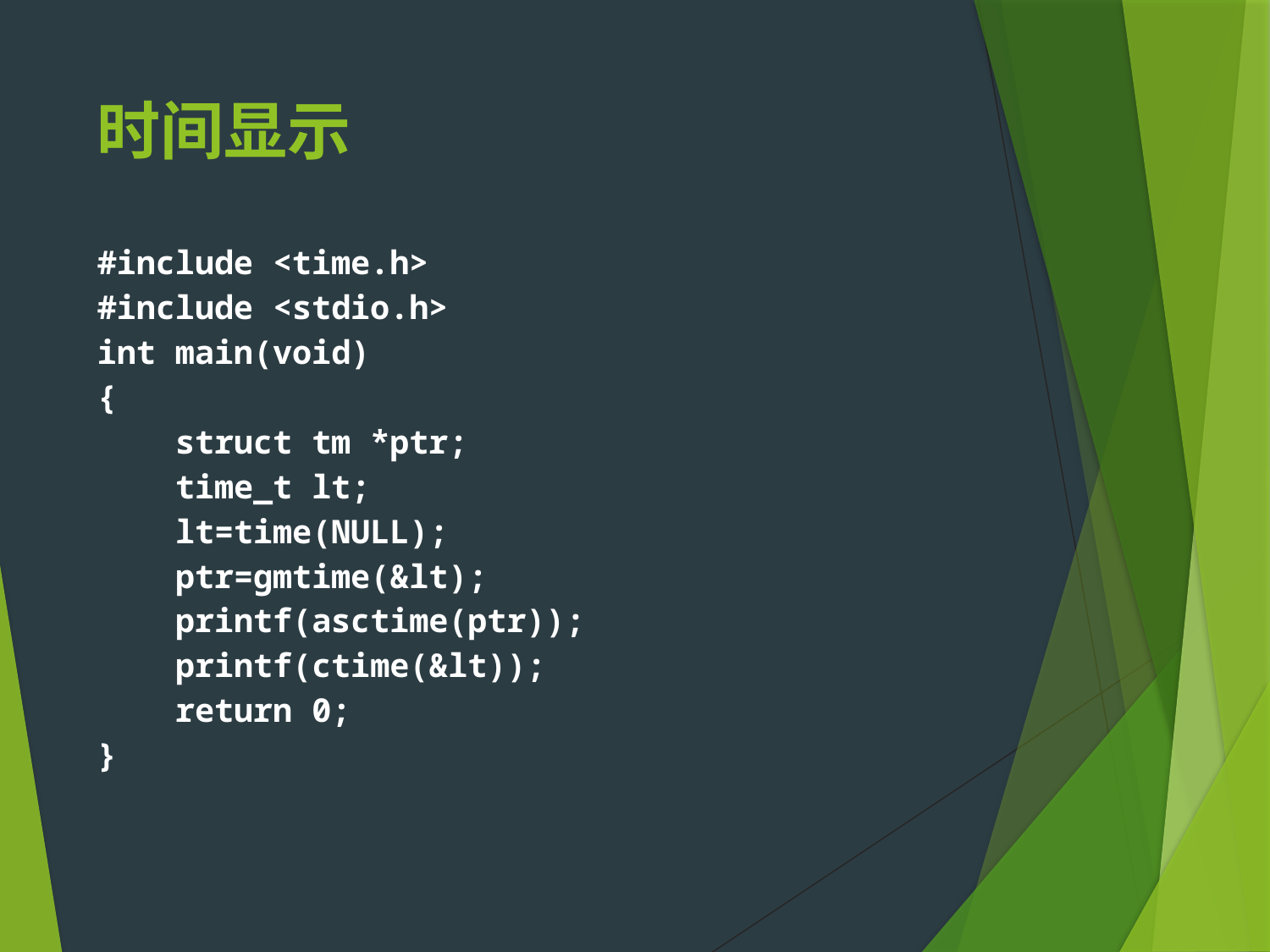

# 时间显示
#include <time.h>
#include <stdio.h>
int main(void)
{
    struct tm *ptr;
    time_t lt;
    lt=time(NULL);
    ptr=gmtime(&lt);
    printf(asctime(ptr));
    printf(ctime(&lt));
    return 0;
}